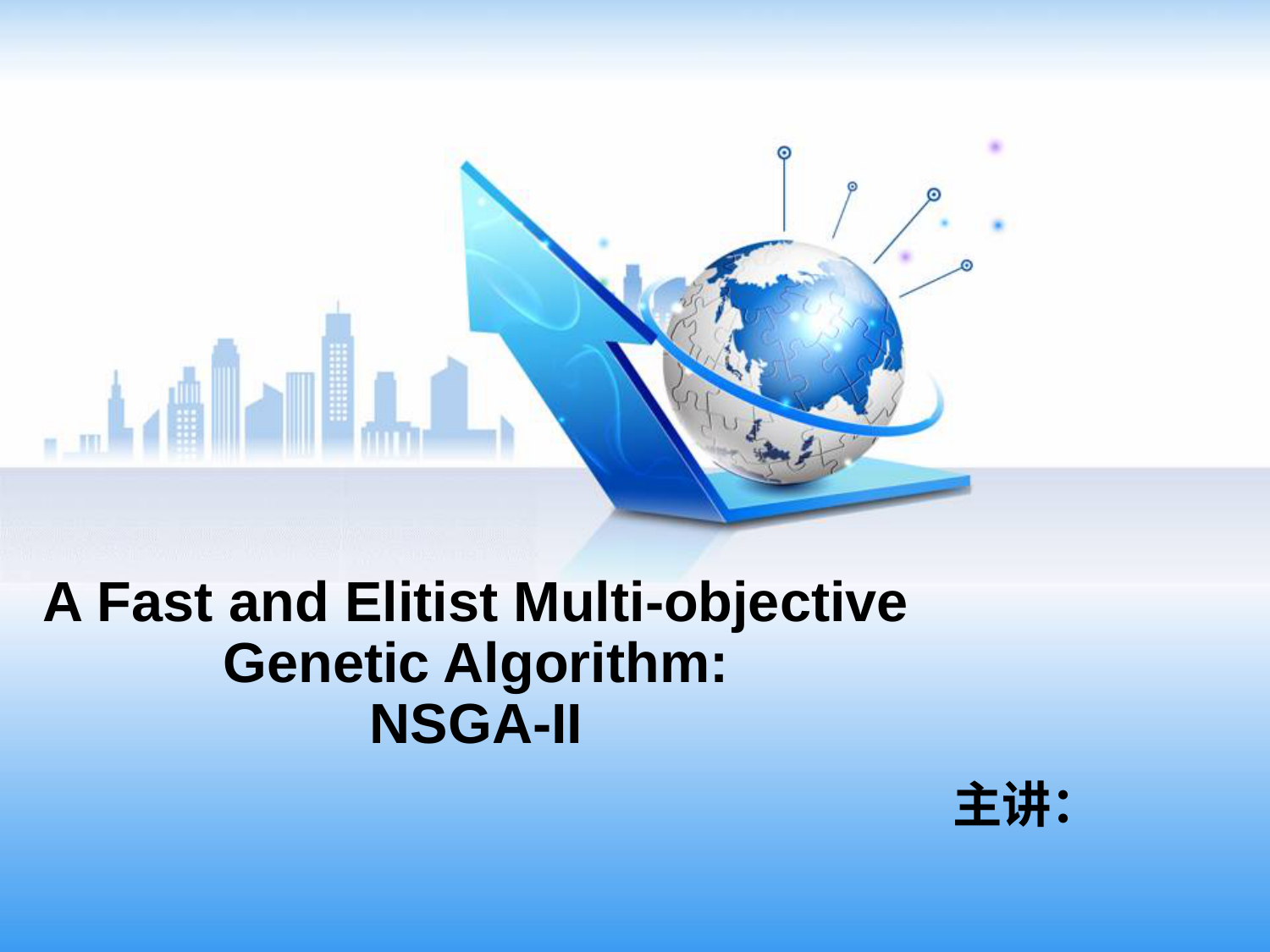

# A Fast and Elitist Multi-objective Genetic Algorithm: NSGA-II
主讲：
1